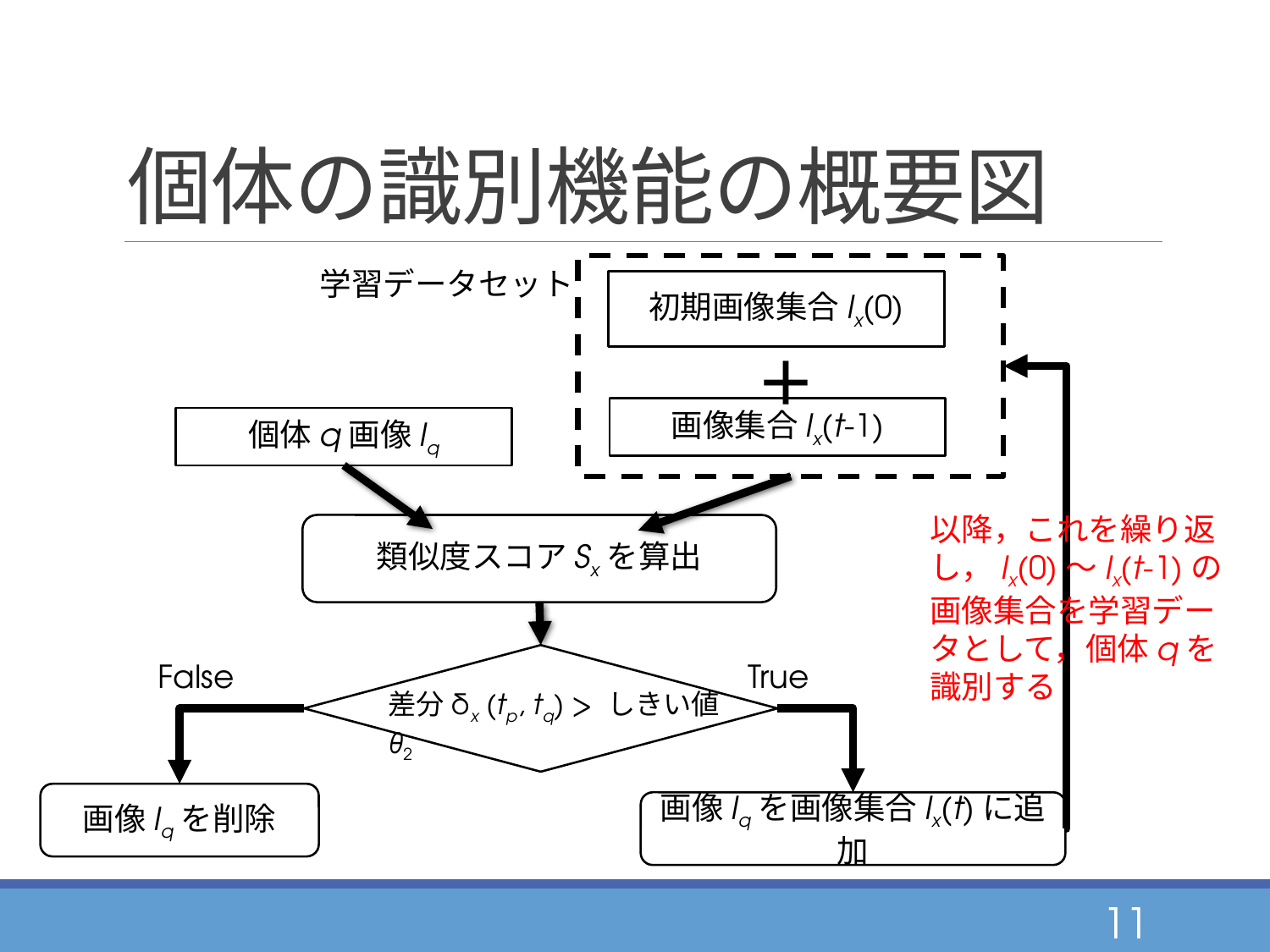

# 個体の識別機能の概要図

学習データセット
初期画像集合Ix(0)
+
画像集合Ix(t-1)
個体q画像Iq
以降，これを繰り返し，Ix(0)～Ix(t-1)の画像集合を学習データとして，個体qを識別する
類似度スコアSxを算出

差分δx (tp, tq) > しきい値θ2
False
True
画像Iqを削除
画像Iqを画像集合Ix(t)に追加
11